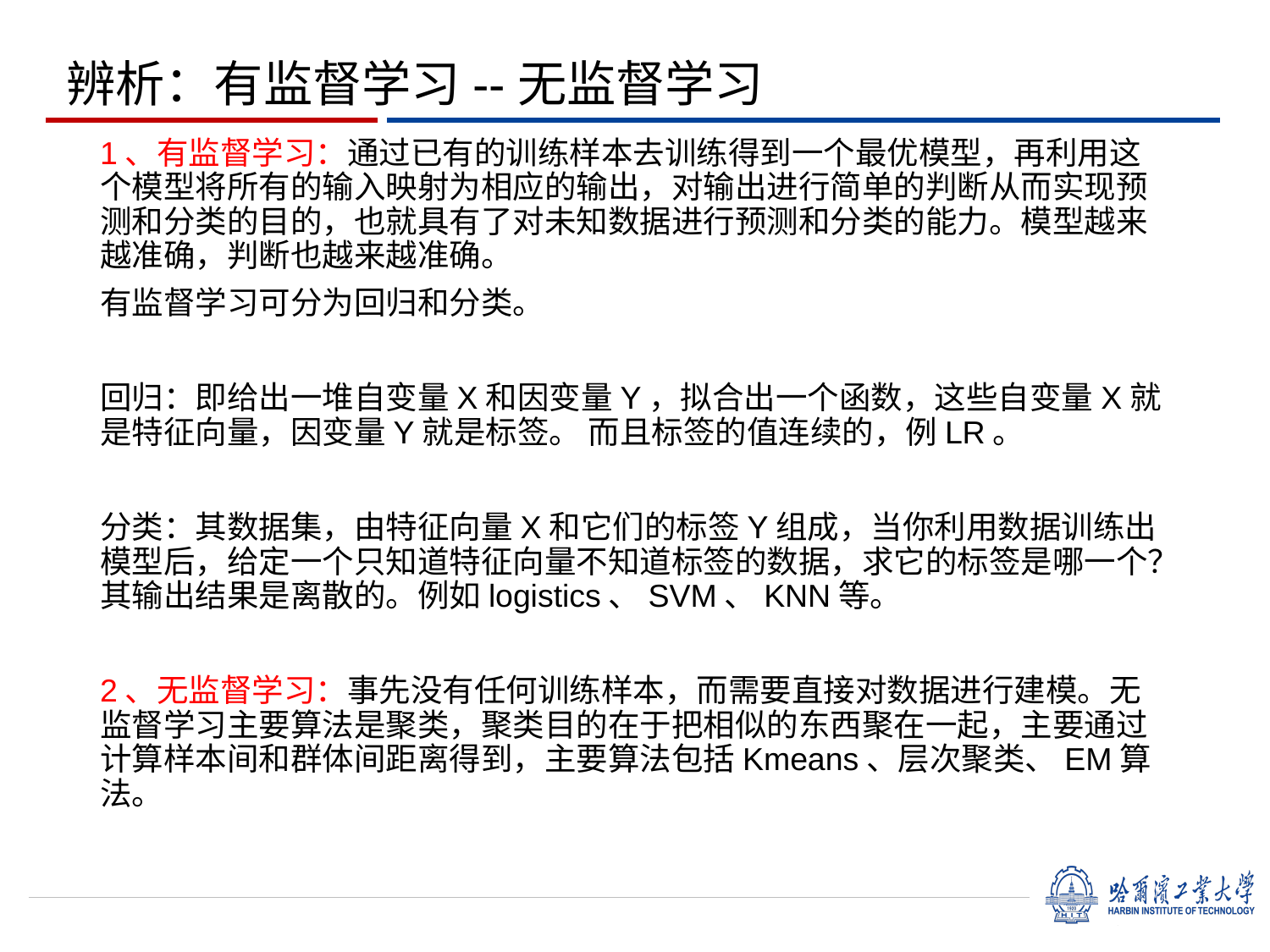

辨析：有监督学习--无监督学习
1、有监督学习：通过已有的训练样本去训练得到一个最优模型，再利用这个模型将所有的输入映射为相应的输出，对输出进行简单的判断从而实现预测和分类的目的，也就具有了对未知数据进行预测和分类的能力。模型越来越准确，判断也越来越准确。
有监督学习可分为回归和分类。

回归：即给出一堆自变量X和因变量Y，拟合出一个函数，这些自变量X就是特征向量，因变量Y就是标签。 而且标签的值连续的，例LR。

分类：其数据集，由特征向量X和它们的标签Y组成，当你利用数据训练出模型后，给定一个只知道特征向量不知道标签的数据，求它的标签是哪一个？其输出结果是离散的。例如logistics、SVM、KNN等。

2、无监督学习：事先没有任何训练样本，而需要直接对数据进行建模。无监督学习主要算法是聚类，聚类目的在于把相似的东西聚在一起，主要通过计算样本间和群体间距离得到，主要算法包括Kmeans、层次聚类、EM算法。